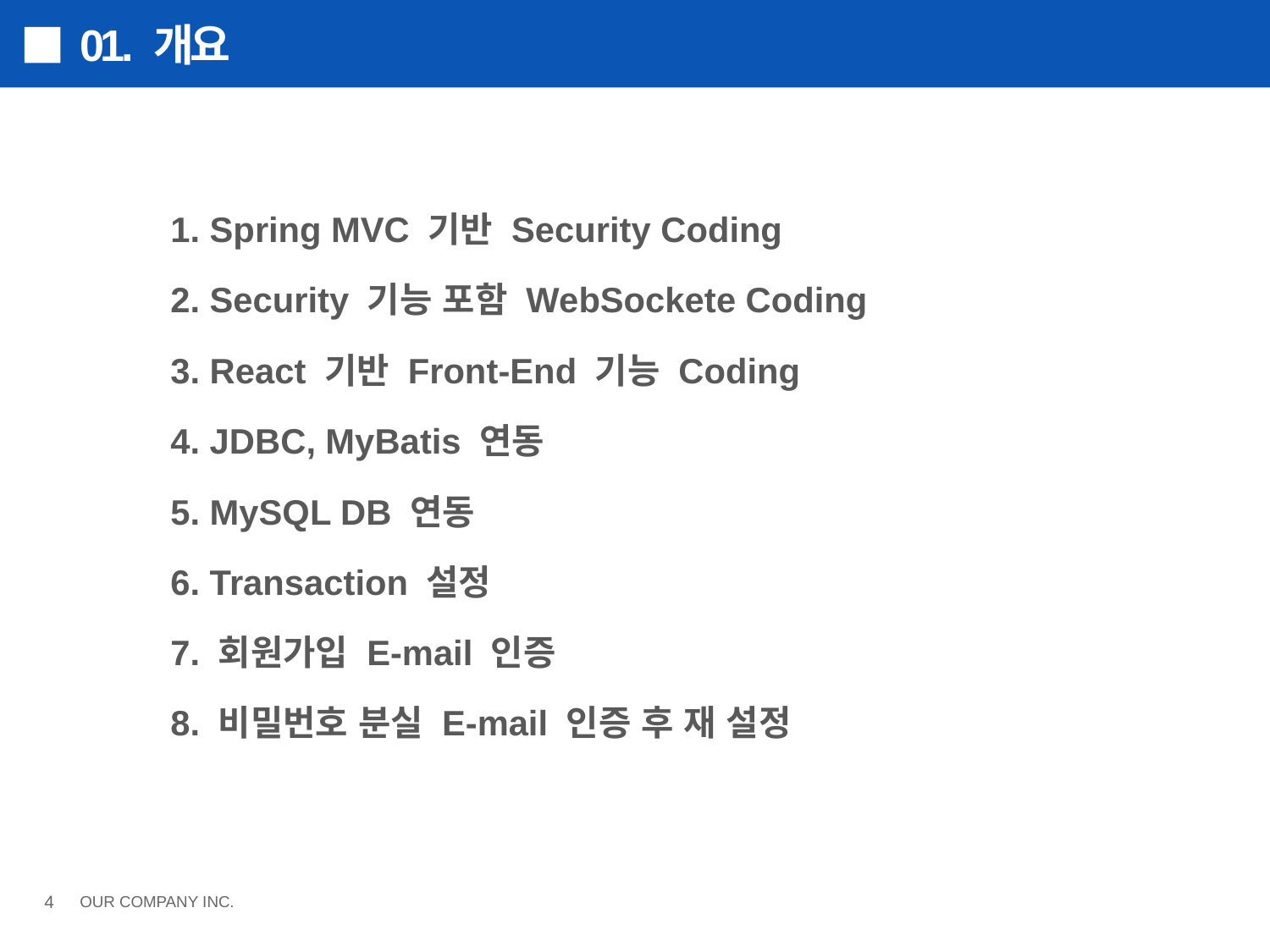

01. 개요
1. Spring MVC 기반 Security Coding
2. Security 기능 포함 WebSockete Coding
3. React 기반 Front-End 기능 Coding
4. JDBC, MyBatis 연동
5. MySQL DB 연동
6. Transaction 설정
7. 회원가입 E-mail 인증
8. 비밀번호 분실 E-mail 인증 후 재 설정